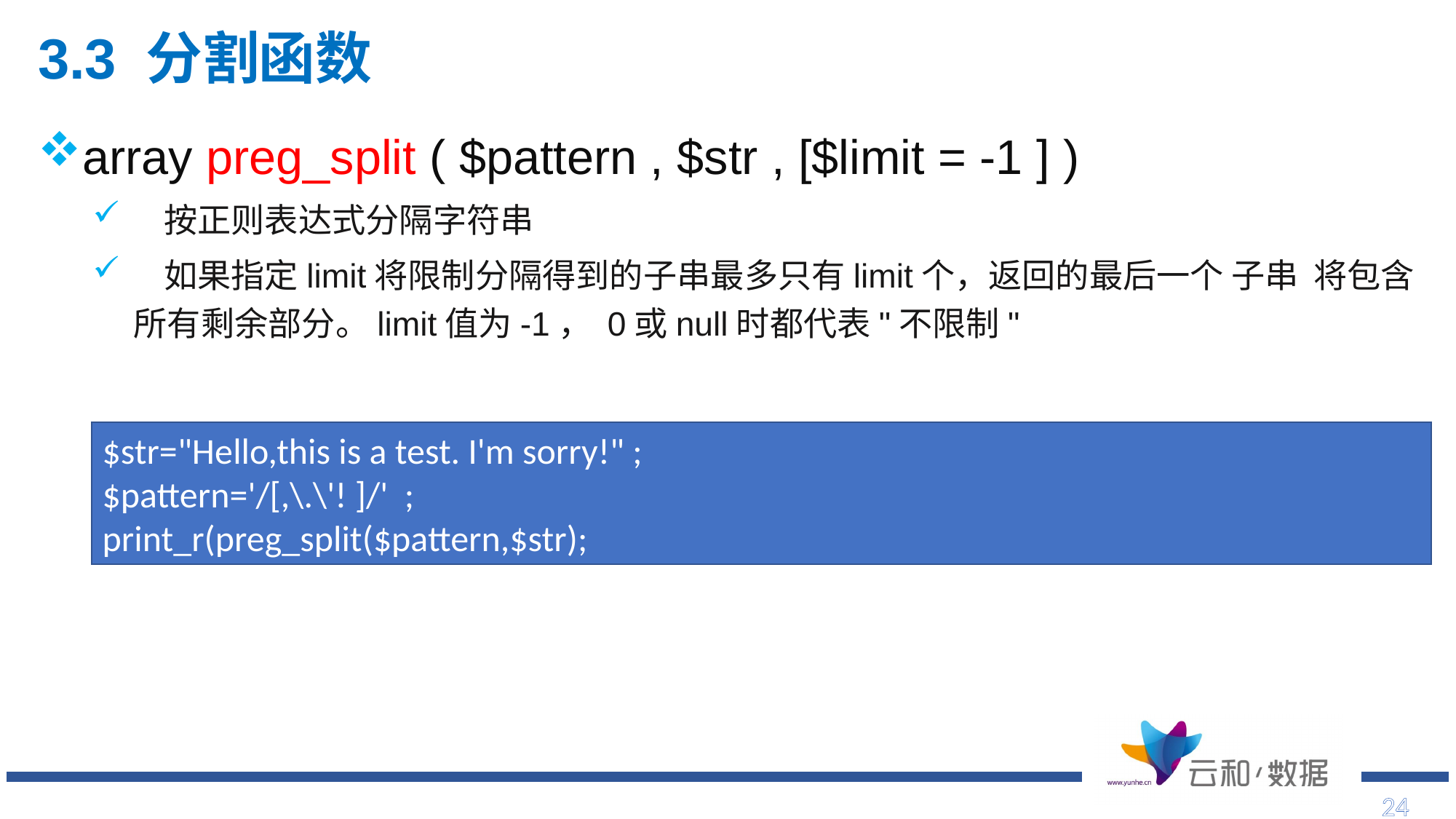

# 3.3 分割函数
array preg_split ( $pattern , $str , [$limit = -1 ] )
   按正则表达式分隔字符串
   如果指定limit将限制分隔得到的子串最多只有limit个，返回的最后一个 子串  将包含所有剩余部分。limit值为-1， 0或null时都代表"不限制"

$str="Hello,this is a test. I'm sorry!" ;
$pattern='/[,\.\'! ]/'  ;
print_r(preg_split($pattern,$str);